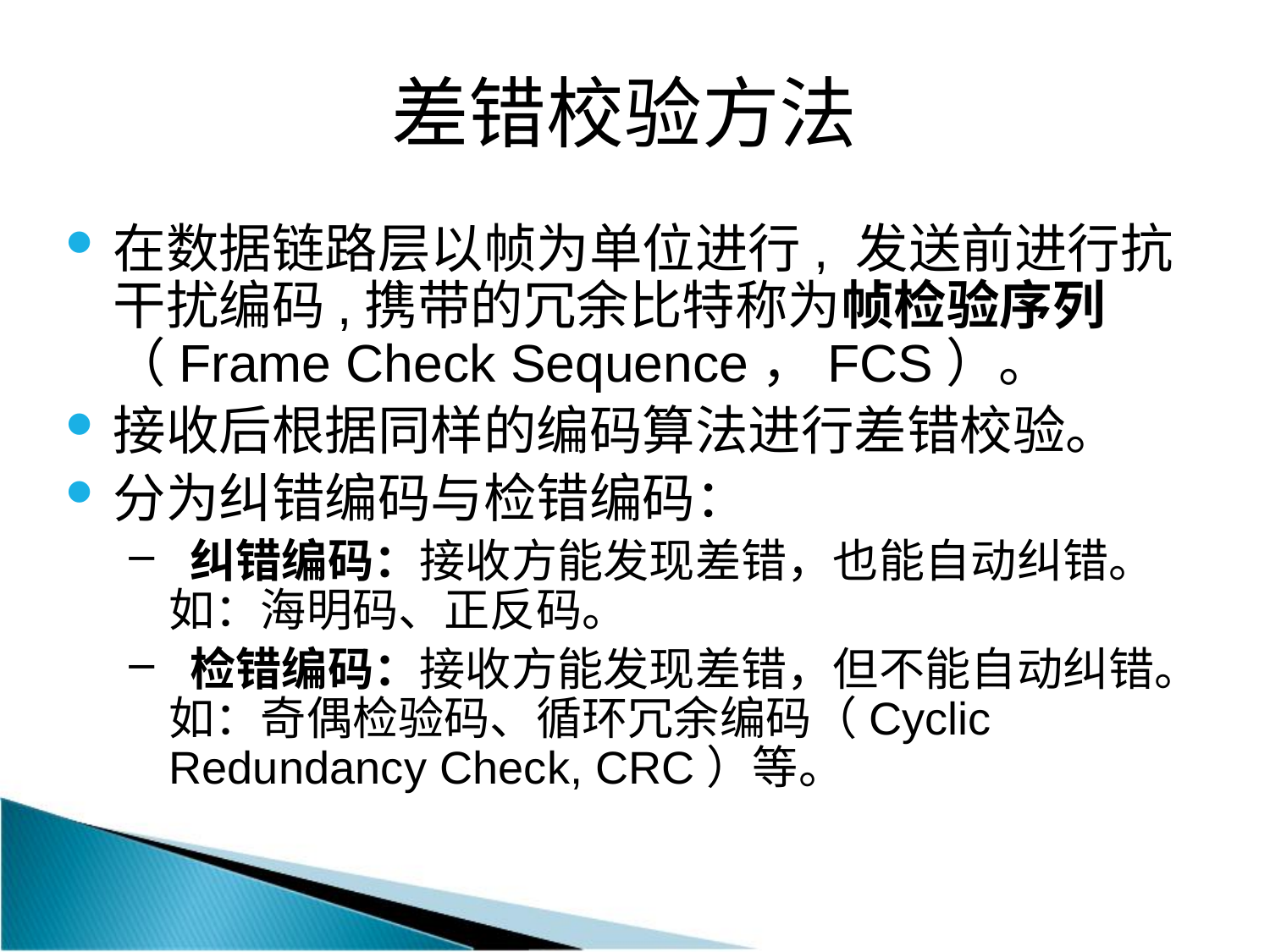

差错校验方法
在数据链路层以帧为单位进行, 发送前进行抗干扰编码,携带的冗余比特称为帧检验序列（Frame Check Sequence，FCS）。
接收后根据同样的编码算法进行差错校验。
分为纠错编码与检错编码：
 纠错编码：接收方能发现差错，也能自动纠错。  如：海明码、正反码。
 检错编码：接收方能发现差错，但不能自动纠错。如：奇偶检验码、循环冗余编码（Cyclic Redundancy Check, CRC）等。